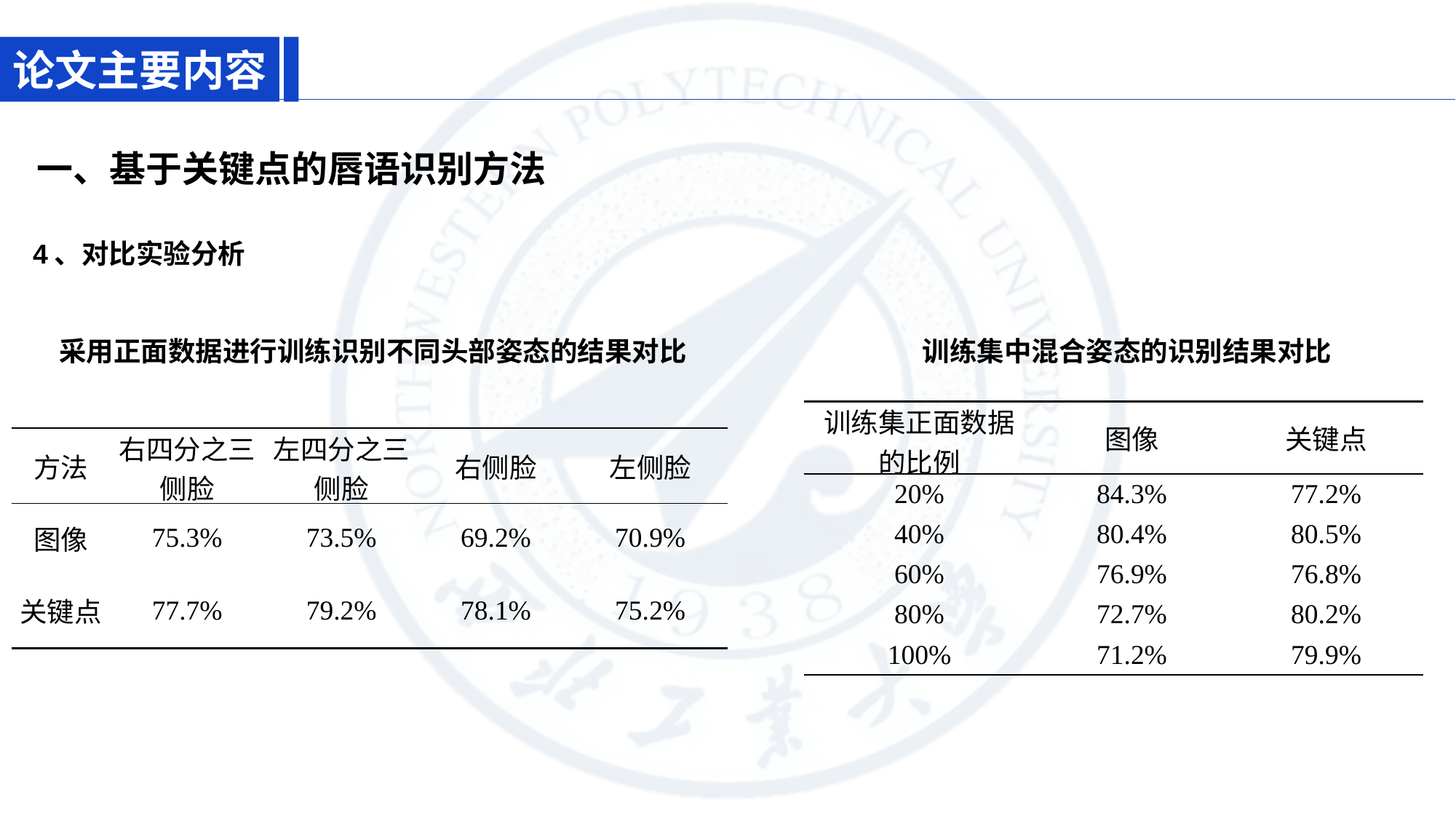

论文主要内容

一、基于关键点的唇语识别方法
4、对比实验分析
采用正面数据进行训练识别不同头部姿态的结果对比
训练集中混合姿态的识别结果对比
| 训练集正面数据的比例 | 图像 | 关键点 |
| --- | --- | --- |
| 20% | 84.3% | 77.2% |
| 40% | 80.4% | 80.5% |
| 60% | 76.9% | 76.8% |
| 80% | 72.7% | 80.2% |
| 100% | 71.2% | 79.9% |
| 方法 | 右四分之三侧脸 | 左四分之三侧脸 | 右侧脸 | 左侧脸 |
| --- | --- | --- | --- | --- |
| 图像 | 75.3% | 73.5% | 69.2% | 70.9% |
| 关键点 | 77.7% | 79.2% | 78.1% | 75.2% |